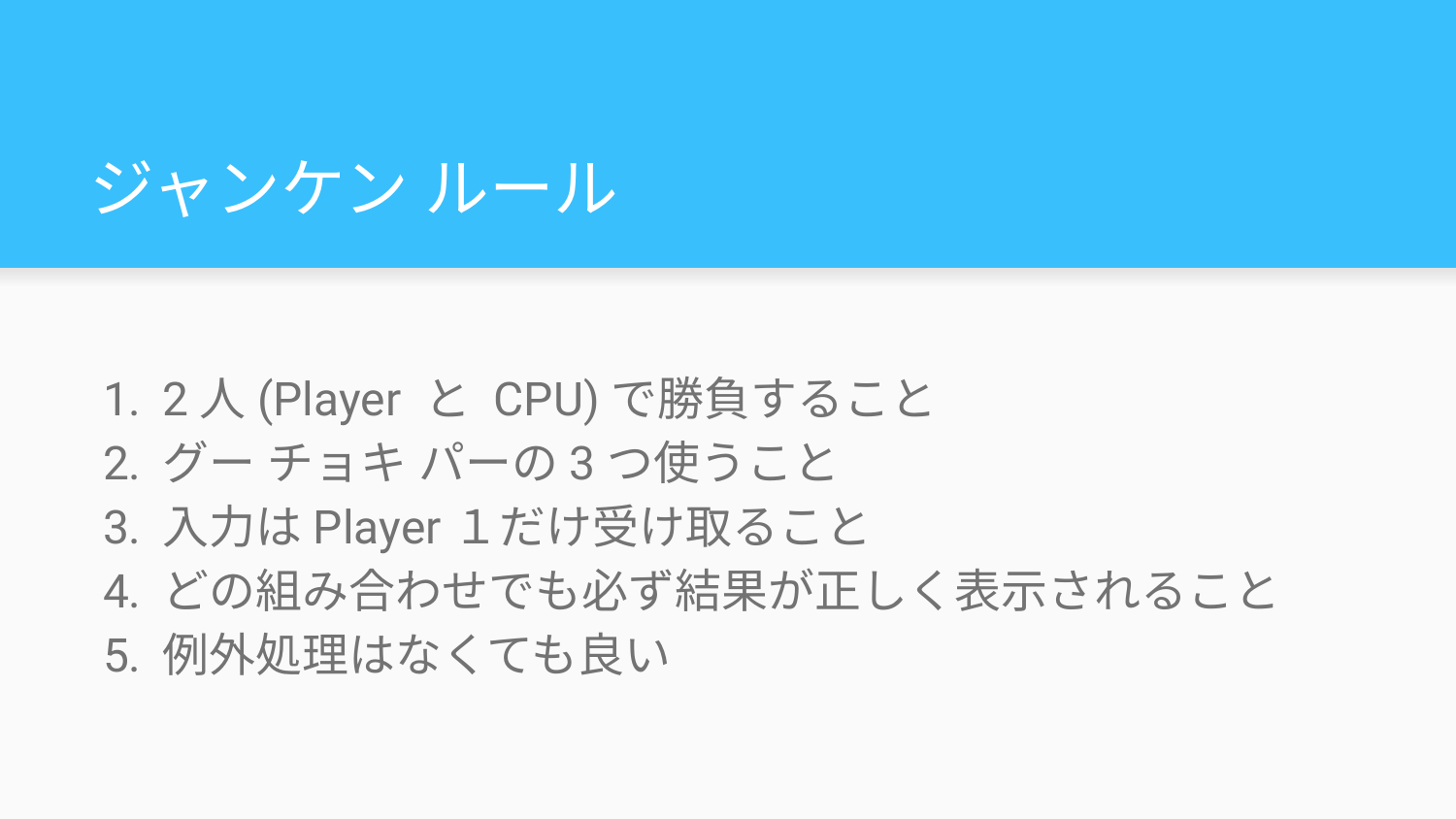

# ジャンケン ルール
2人(Player と CPU)で勝負すること
グー チョキ パーの3つ使うこと
入力はPlayer１だけ受け取ること
どの組み合わせでも必ず結果が正しく表示されること
例外処理はなくても良い